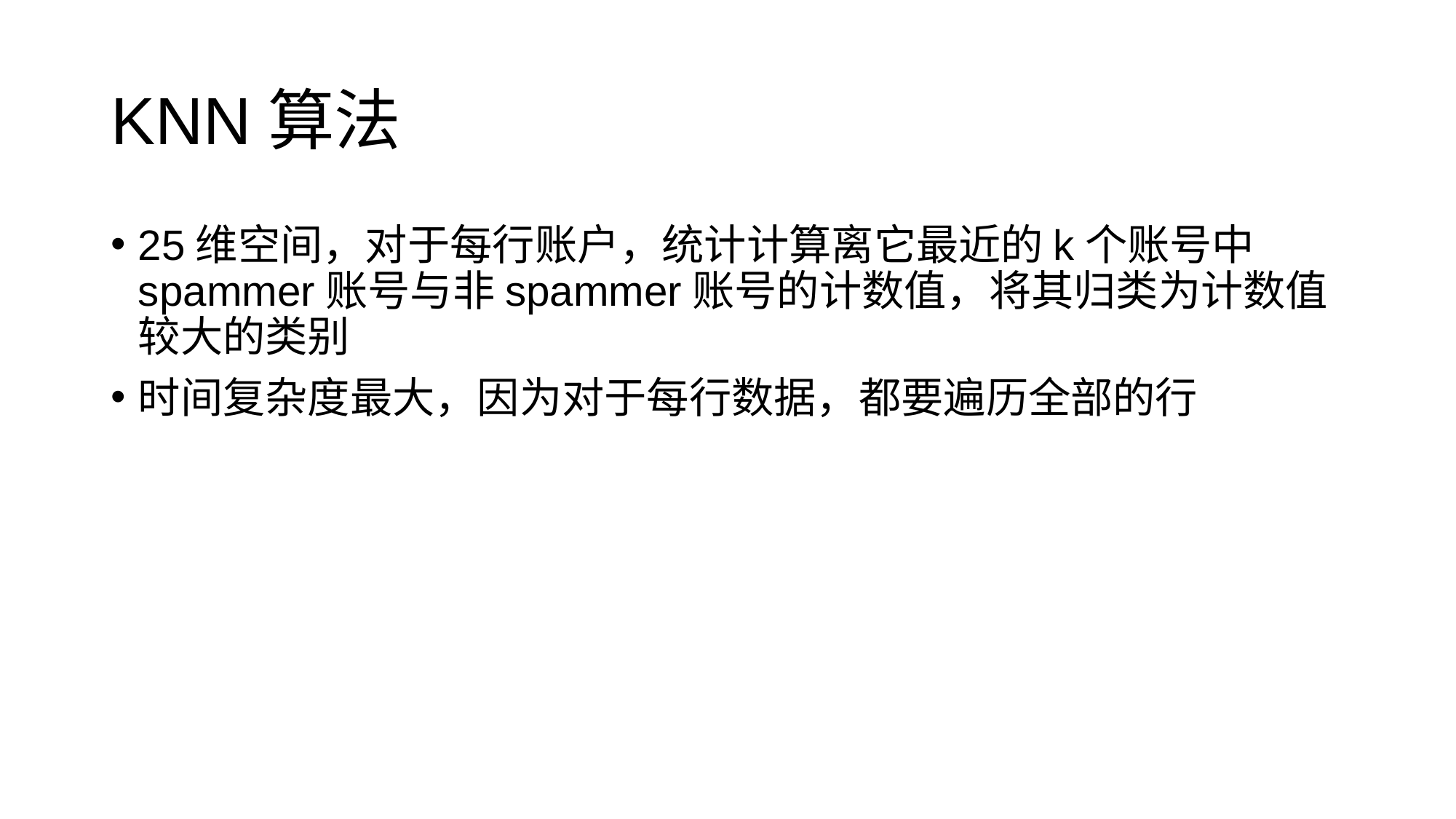

# KNN算法
25维空间，对于每行账户，统计计算离它最近的k个账号中spammer账号与非spammer账号的计数值，将其归类为计数值较大的类别
时间复杂度最大，因为对于每行数据，都要遍历全部的行